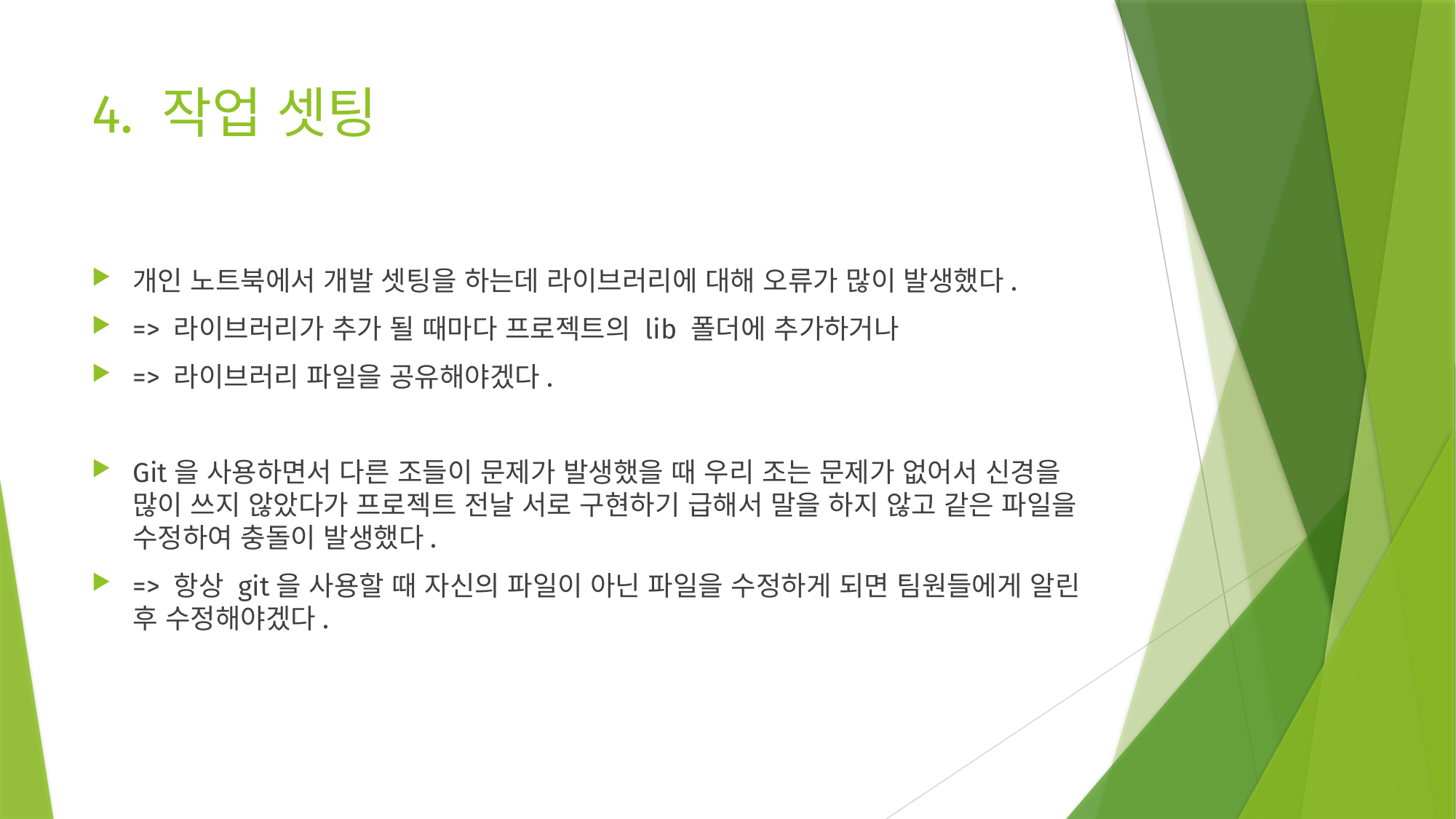

# 4. 작업 셋팅
개인 노트북에서 개발 셋팅을 하는데 라이브러리에 대해 오류가 많이 발생했다.
=> 라이브러리가 추가 될 때마다 프로젝트의 lib 폴더에 추가하거나
=> 라이브러리 파일을 공유해야겠다.

Git을 사용하면서 다른 조들이 문제가 발생했을 때 우리 조는 문제가 없어서 신경을 많이 쓰지 않았다가 프로젝트 전날 서로 구현하기 급해서 말을 하지 않고 같은 파일을 수정하여 충돌이 발생했다.
=> 항상 git을 사용할 때 자신의 파일이 아닌 파일을 수정하게 되면 팀원들에게 알린 후 수정해야겠다.